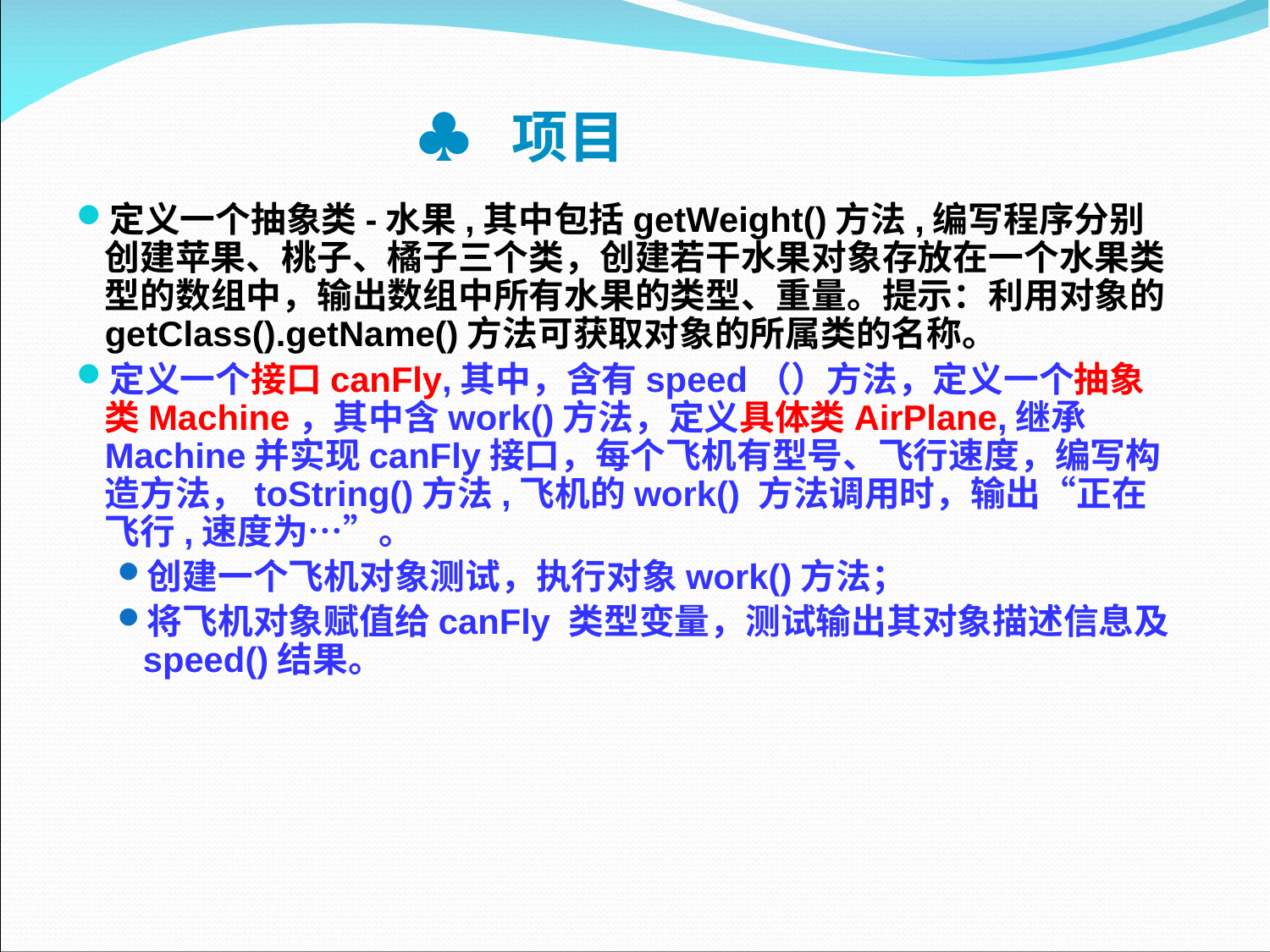

# ♣  项目
定义一个抽象类-水果,其中包括getWeight()方法,编写程序分别创建苹果、桃子、橘子三个类，创建若干水果对象存放在一个水果类型的数组中，输出数组中所有水果的类型、重量。提示：利用对象的getClass().getName()方法可获取对象的所属类的名称。
定义一个接口canFly,其中，含有speed（）方法，定义一个抽象类Machine，其中含work()方法，定义具体类AirPlane,继承Machine并实现canFly接口，每个飞机有型号、飞行速度，编写构造方法，toString()方法,飞机的work() 方法调用时，输出“正在飞行,速度为…”。
创建一个飞机对象测试，执行对象work()方法；
将飞机对象赋值给canFly 类型变量，测试输出其对象描述信息及speed()结果。